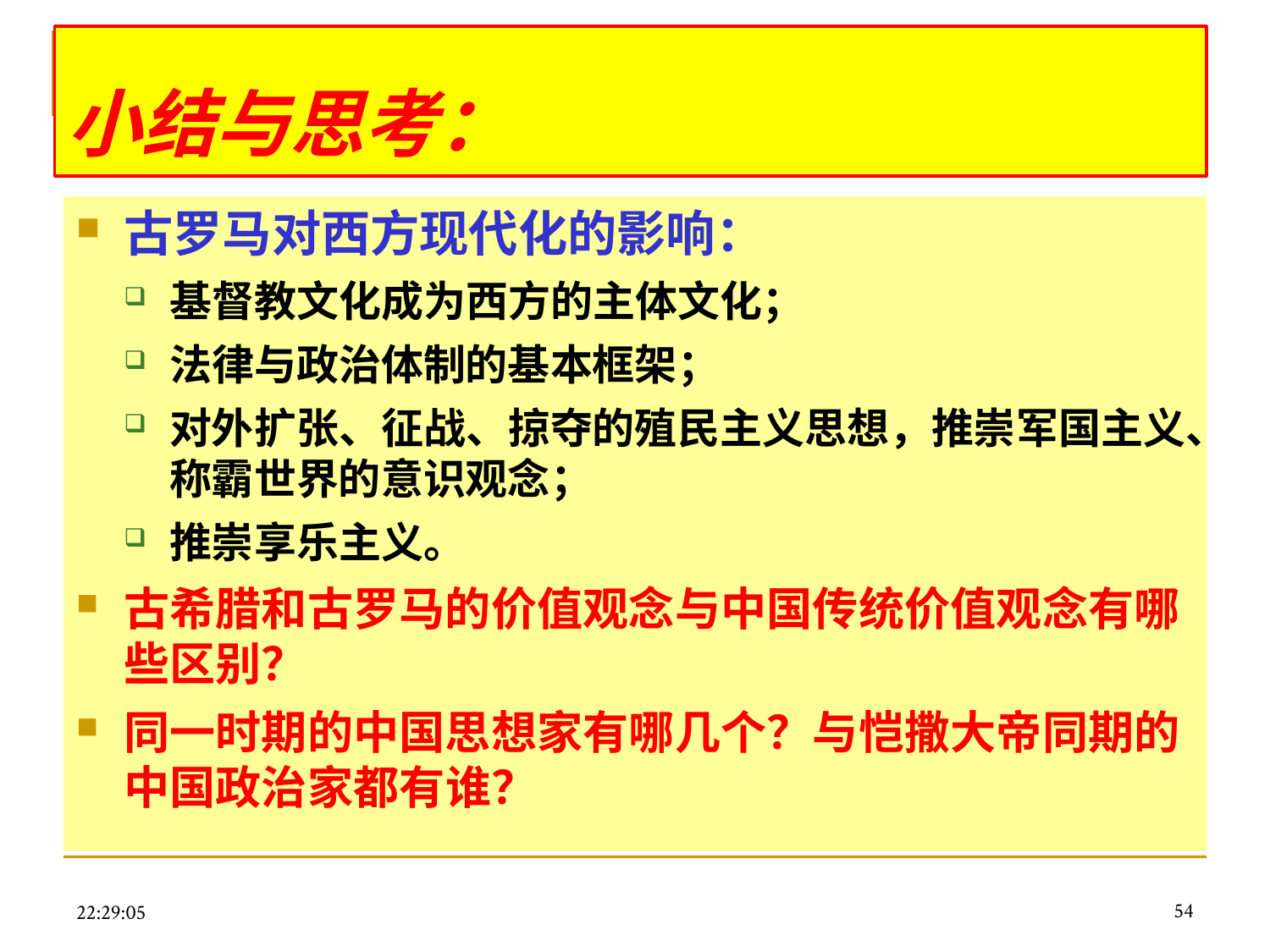

# 小结与思考：
古罗马对西方现代化的影响：
基督教文化成为西方的主体文化；
法律与政治体制的基本框架；
对外扩张、征战、掠夺的殖民主义思想，推崇军国主义、称霸世界的意识观念；
推崇享乐主义。
古希腊和古罗马的价值观念与中国传统价值观念有哪些区别？
同一时期的中国思想家有哪几个？与恺撒大帝同期的中国政治家都有谁？
22:29:05
54